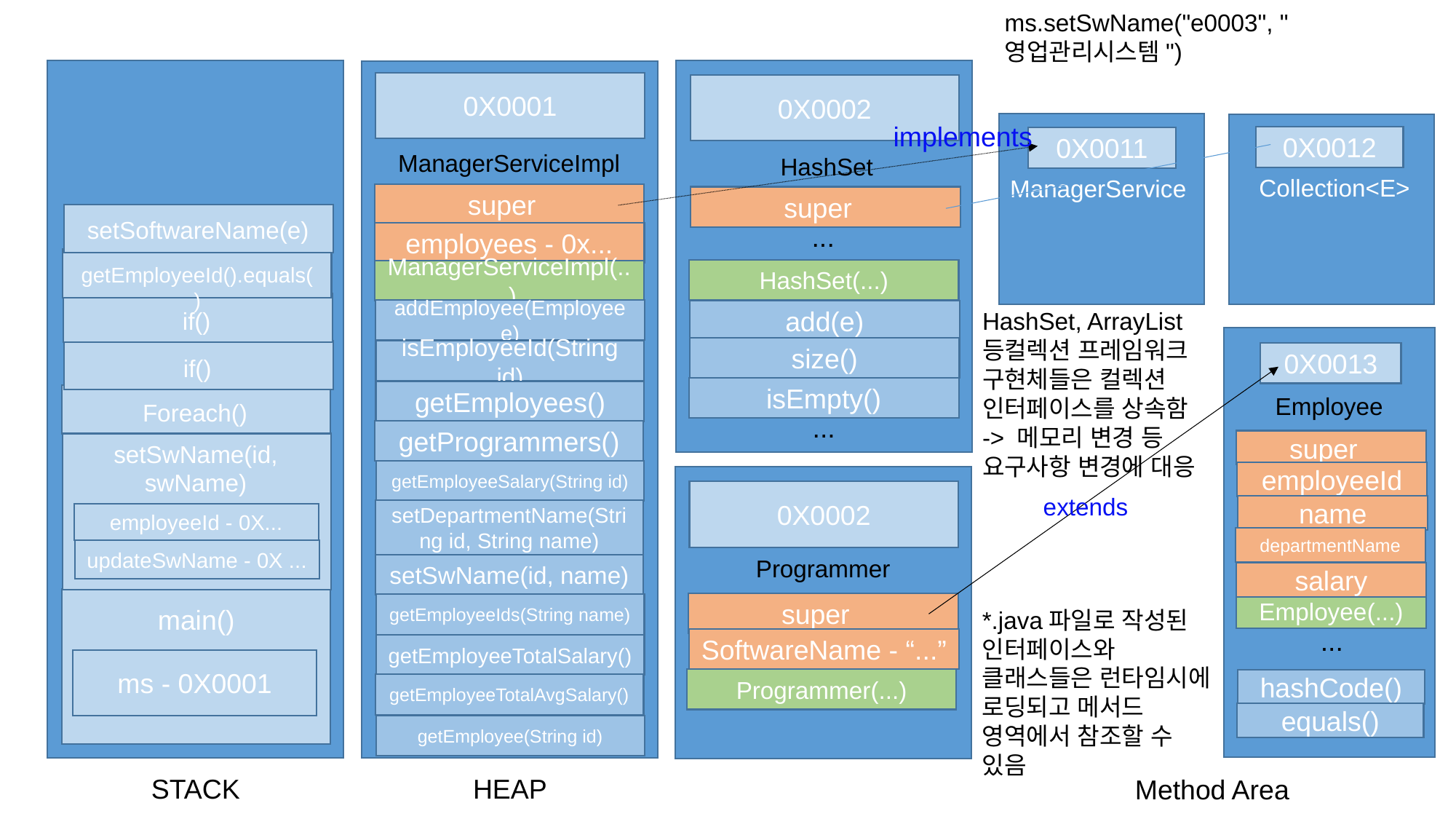

ms.setSwName("e0003", "영업관리시스템")

0X0001
0X0002
implements

0X0012
0X0011
ManagerServiceImpl
HashSet
Collection<E>
ManagerService
super
super

setSoftwareName(e)
...
employees - 0x...

getEmployeeId().equals()
HashSet(...)
ManagerServiceImpl(...)

addEmployee(Employee e)
HashSet, ArrayList 등컬렉션 프레임워크 구현체들은 컬렉션 인터페이스를 상속함
-> 메모리 변경 등 요구사항 변경에 대응
if()
add(e)

size()
isEmployeeId(String id)

0X0013
if()
isEmpty()
getEmployees()

Employee
Foreach()
...
getProgrammers()
super
setSwName(id, swName)

getEmployeeSalary(String id)
employeeId

0X0002
extends
name
setDepartmentName(String id, String name)
employeeId - 0X...
departmentName
updateSwName - 0X ...
Programmer
setSwName(id, name)
salary

super
Employee(...)
getEmployeeIds(String name)
main()
*.java파일로 작성된 인터페이스와 클래스들은 런타임시에 로딩되고 메서드 영역에서 참조할 수 있음
...
SoftwareName - “...”
getEmployeeTotalSalary()
ms - 0X0001
Programmer(...)
hashCode()
getEmployeeTotalAvgSalary()
equals()
getEmployee(String id)
STACK
HEAP
Method Area